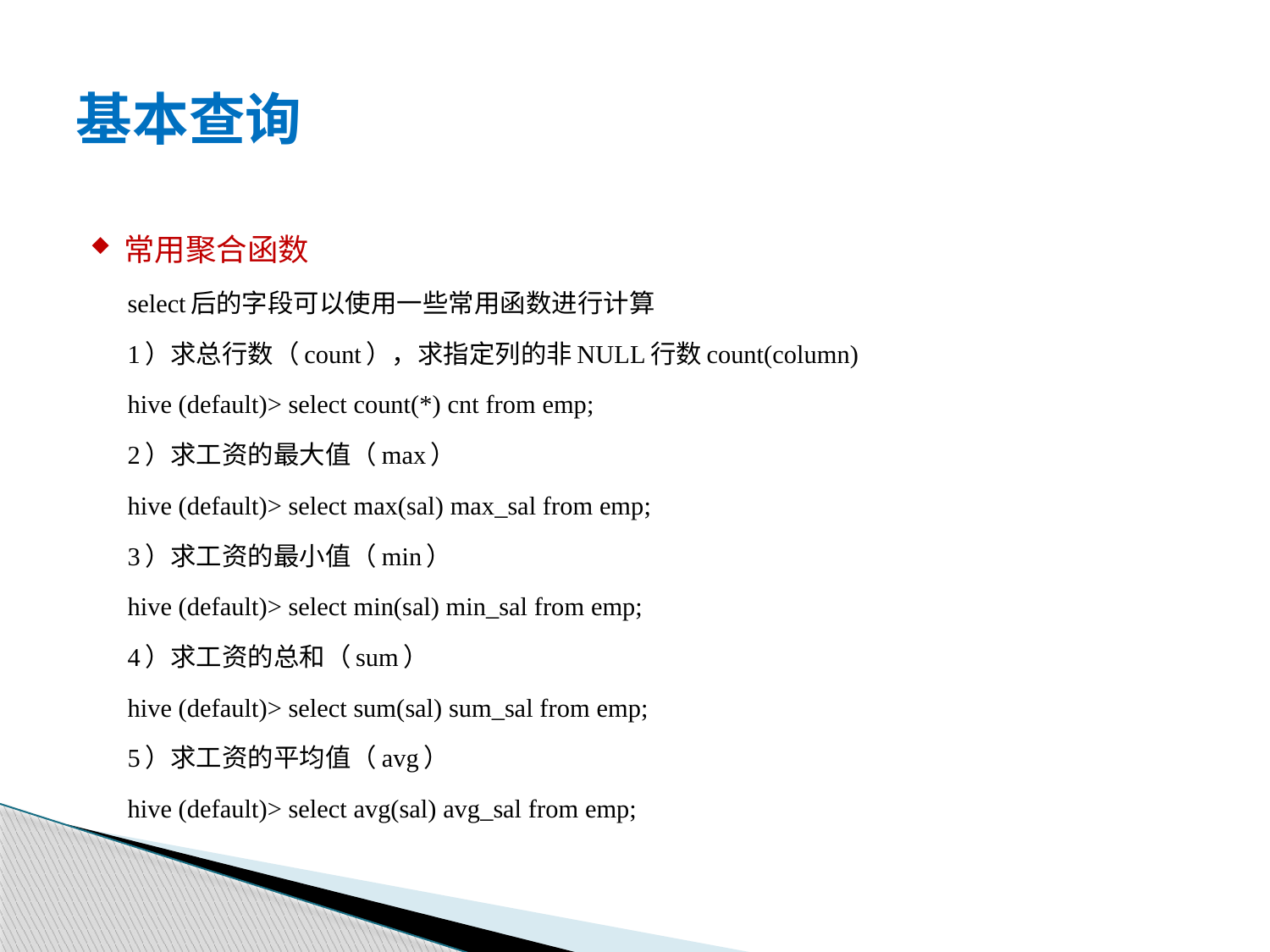

# 基本查询
常用聚合函数
select后的字段可以使用一些常用函数进行计算
1）求总行数（count），求指定列的非NULL行数count(column)
hive (default)> select count(*) cnt from emp;
2）求工资的最大值（max）
hive (default)> select max(sal) max_sal from emp;
3）求工资的最小值（min）
hive (default)> select min(sal) min_sal from emp;
4）求工资的总和（sum）
hive (default)> select sum(sal) sum_sal from emp;
5）求工资的平均值（avg）
hive (default)> select avg(sal) avg_sal from emp;